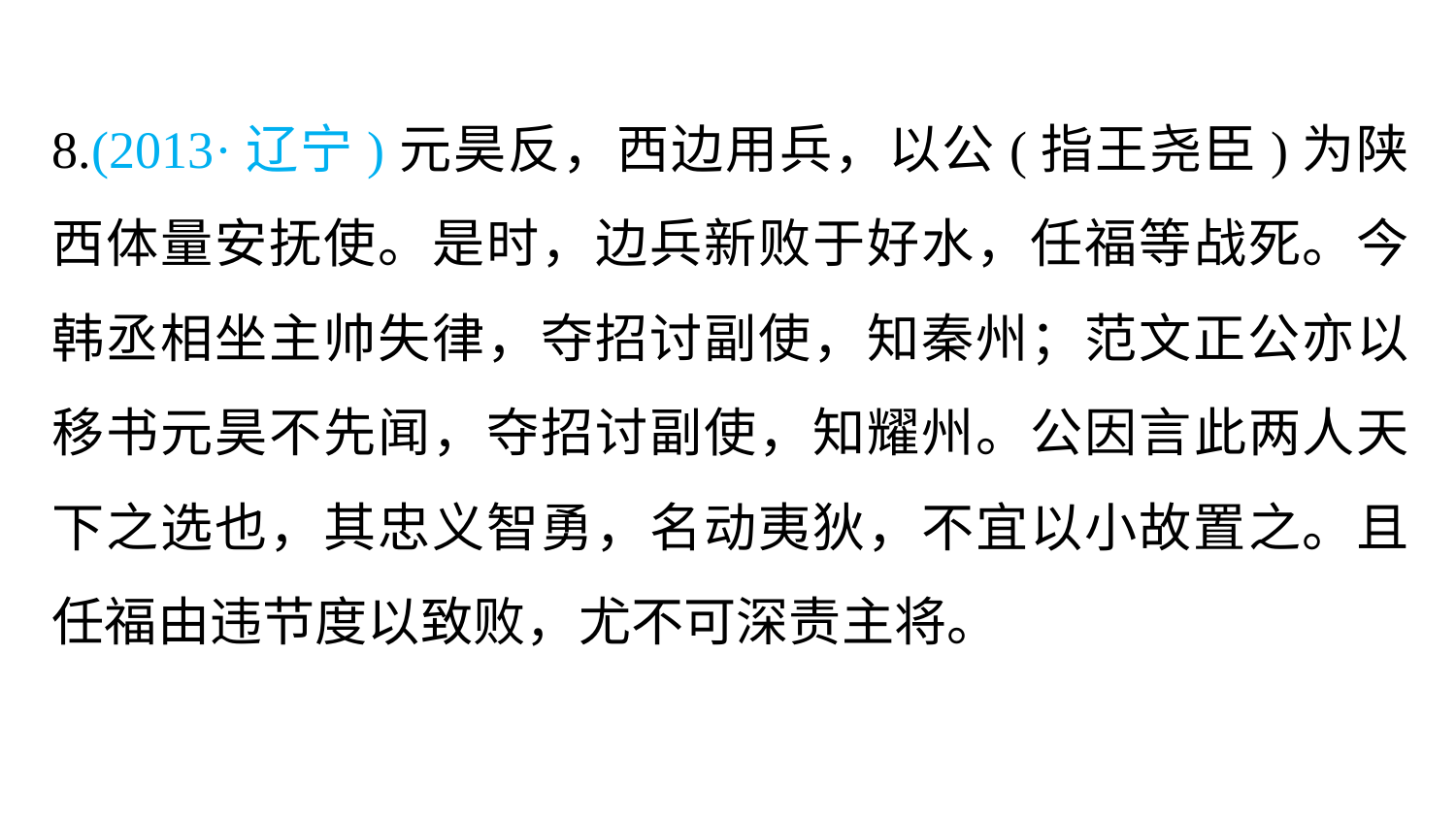

8.(2013·辽宁)元昊反，西边用兵，以公(指王尧臣)为陕西体量安抚使。是时，边兵新败于好水，任福等战死。今韩丞相坐主帅失律，夺招讨副使，知秦州；范文正公亦以移书元昊不先闻，夺招讨副使，知耀州。公因言此两人天下之选也，其忠义智勇，名动夷狄，不宜以小故置之。且任福由违节度以致败，尤不可深责主将。